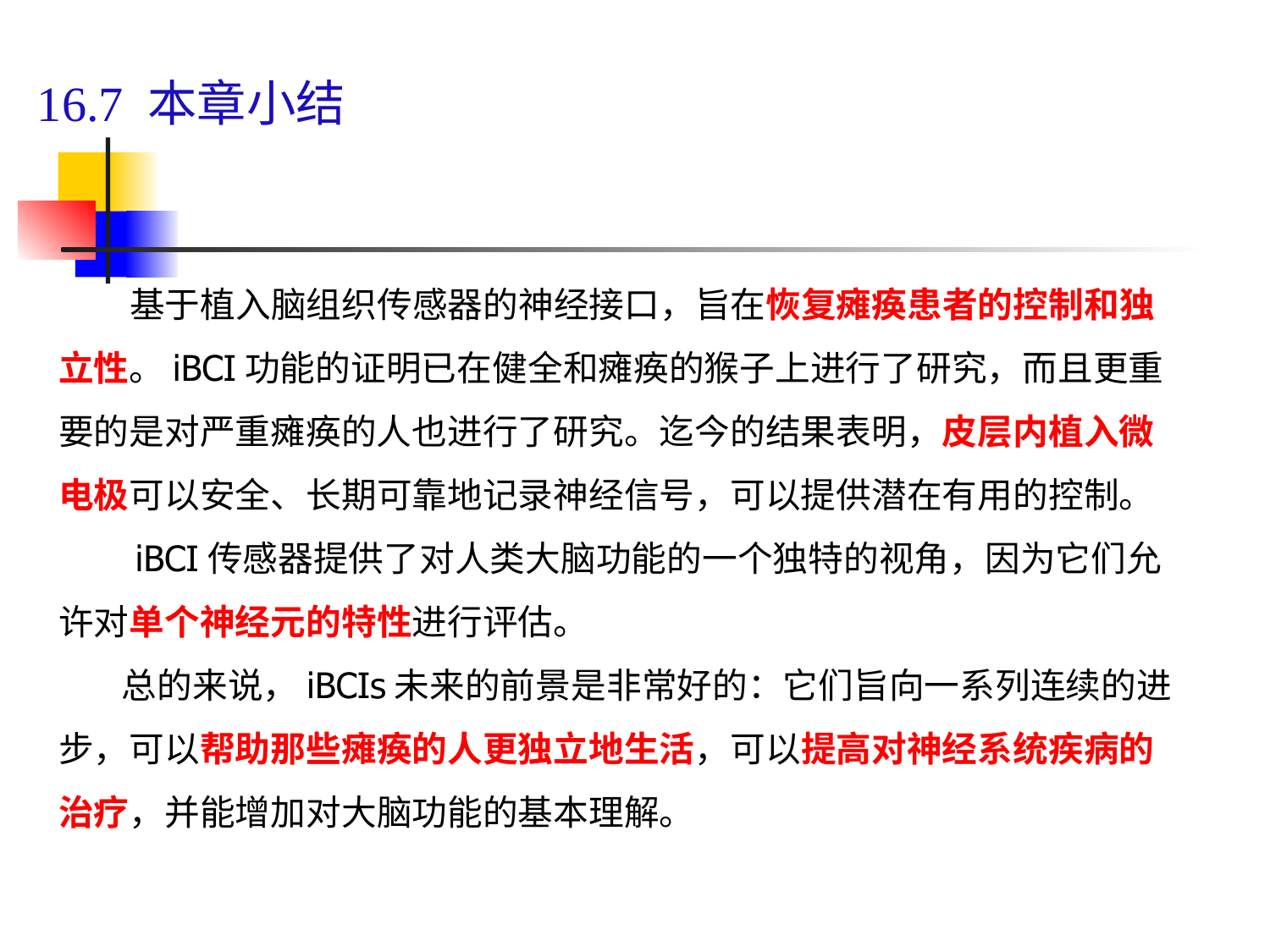

# 16.7 本章小结
        基于植入脑组织传感器的神经接口，旨在恢复瘫痪患者的控制和独立性。iBCI功能的证明已在健全和瘫痪的猴子上进行了研究，而且更重要的是对严重瘫痪的人也进行了研究。迄今的结果表明，皮层内植入微电极可以安全、长期可靠地记录神经信号，可以提供潜在有用的控制。
       iBCI传感器提供了对人类大脑功能的一个独特的视角，因为它们允许对单个神经元的特性进行评估。
       总的来说，iBCIs未来的前景是非常好的：它们旨向一系列连续的进步，可以帮助那些瘫痪的人更独立地生活，可以提高对神经系统疾病的治疗，并能增加对大脑功能的基本理解。